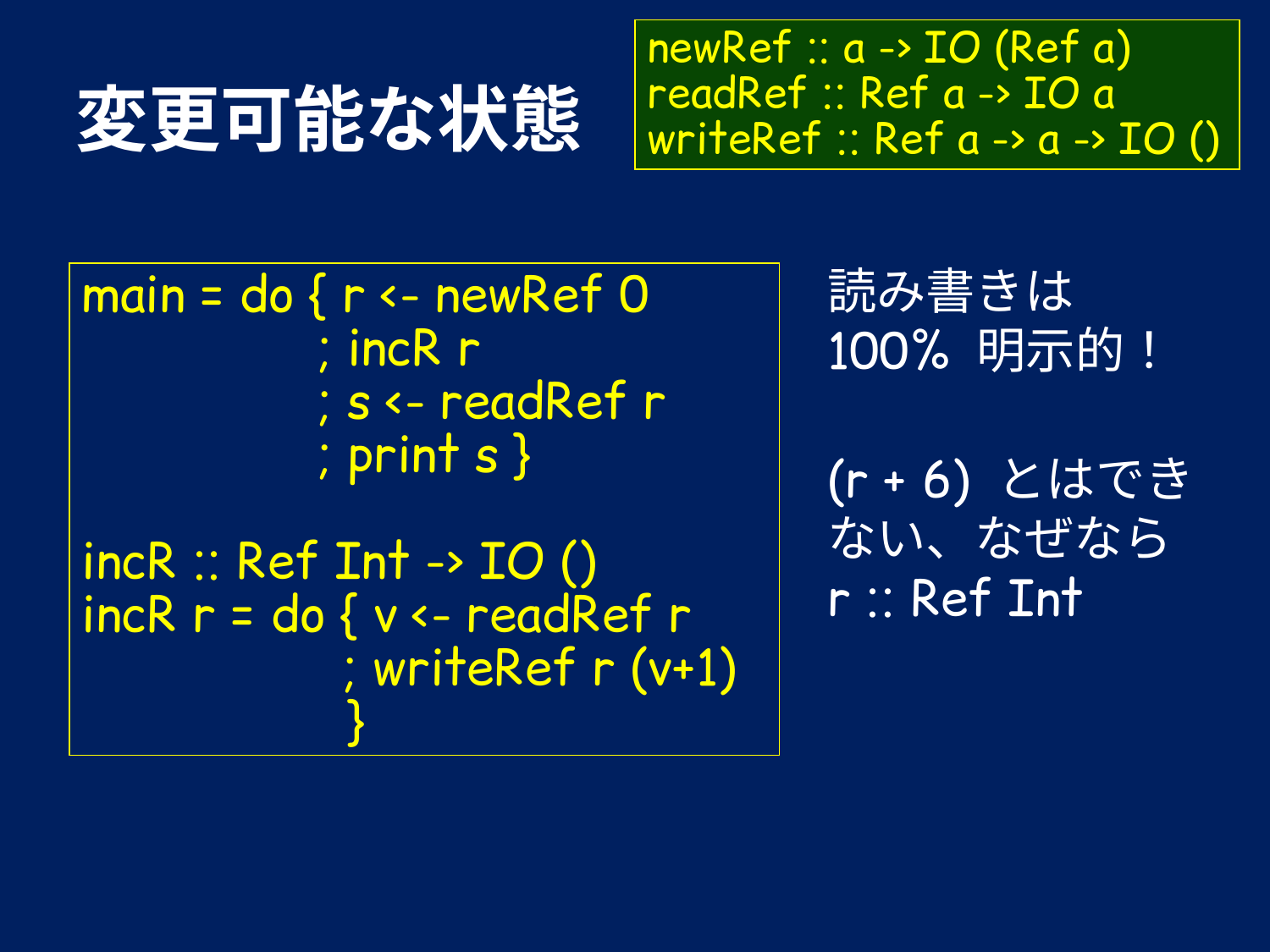

newRef :: a -> IO (Ref a)
readRef :: Ref a -> IO a
writeRef :: Ref a -> a -> IO ()
# 変更可能な状態
読み書きは 100% 明示的！
(r + 6) とはできない、なぜなら
r :: Ref Int
main = do { r <- newRef 0
	; incR r
	; s <- readRef r
	; print s }
incR :: Ref Int -> IO ()
incR r = do { v <- readRef r
		; writeRef r (v+1) 	  }